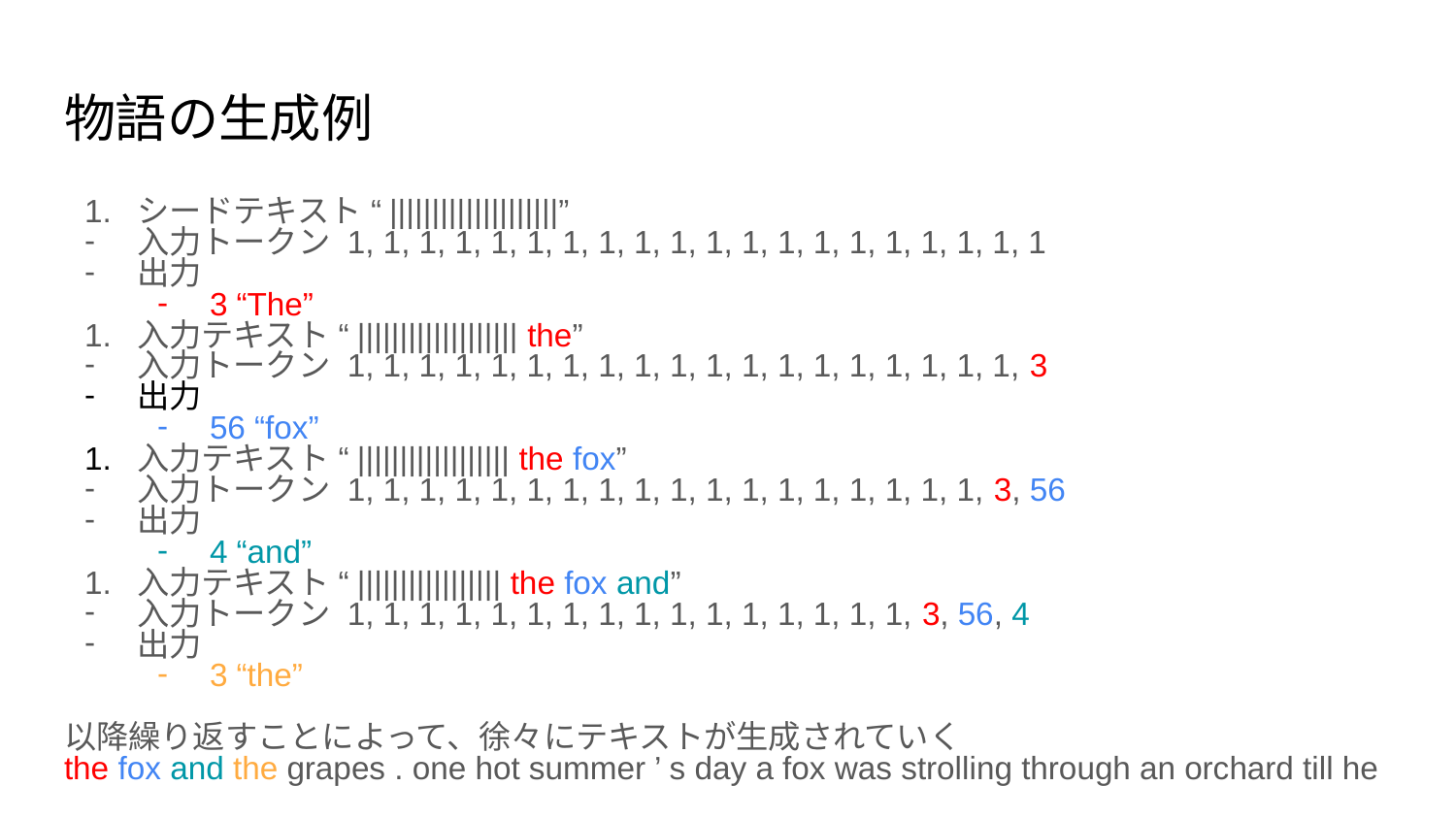

# 物語の生成例
シードテキスト “||||||||||||||||||||”
入力トークン 1, 1, 1, 1, 1, 1, 1, 1, 1, 1, 1, 1, 1, 1, 1, 1, 1, 1, 1, 1
出力
3 “The”
入力テキスト “||||||||||||||||||| the”
入力トークン 1, 1, 1, 1, 1, 1, 1, 1, 1, 1, 1, 1, 1, 1, 1, 1, 1, 1, 1, 3
出力
56 “fox”
入力テキスト “|||||||||||||||||| the fox”
入力トークン 1, 1, 1, 1, 1, 1, 1, 1, 1, 1, 1, 1, 1, 1, 1, 1, 1, 1, 3, 56
出力
4 “and”
入力テキスト “||||||||||||||||| the fox and”
入力トークン 1, 1, 1, 1, 1, 1, 1, 1, 1, 1, 1, 1, 1, 1, 1, 1, 3, 56, 4
出力
3 “the”

以降繰り返すことによって、徐々にテキストが生成されていく
the fox and the grapes . one hot summer ’ s day a fox was strolling through an orchard till he